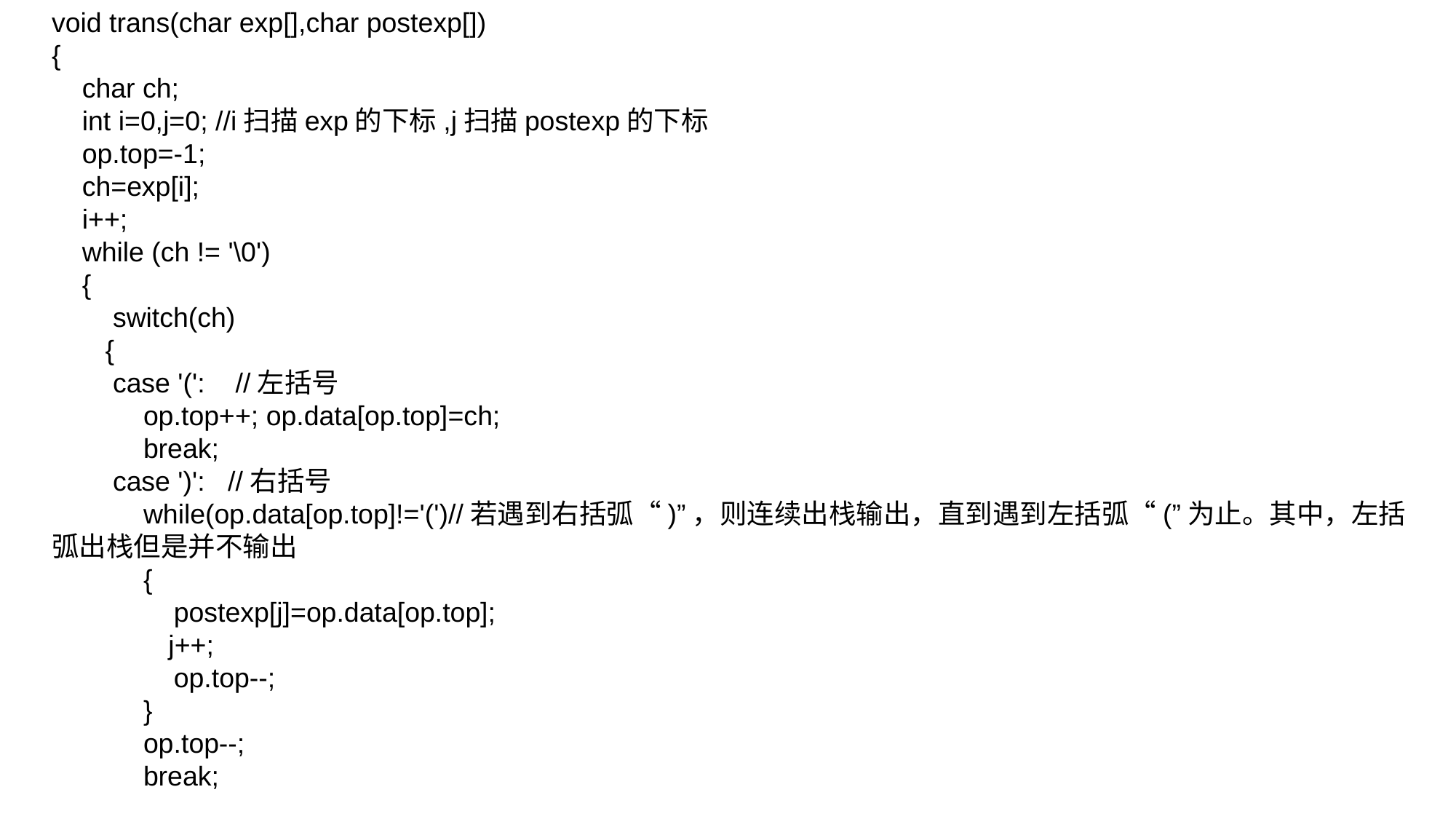

void trans(char exp[],char postexp[])
{
    char ch;
    int i=0,j=0; //i扫描exp的下标,j扫描postexp的下标
    op.top=-1;
    ch=exp[i];
    i++;
    while (ch != '\0')
    {
        switch(ch)
       {
        case '(':    //左括号
            op.top++; op.data[op.top]=ch;
            break;
        case ')':   //右括号
            while(op.data[op.top]!='(')//若遇到右括弧“)”，则连续出栈输出，直到遇到左括弧“(”为止。其中，左括弧出栈但是并不输出
            {
                postexp[j]=op.data[op.top];
	 j++;
                op.top--;
            }
            op.top--;
            break;